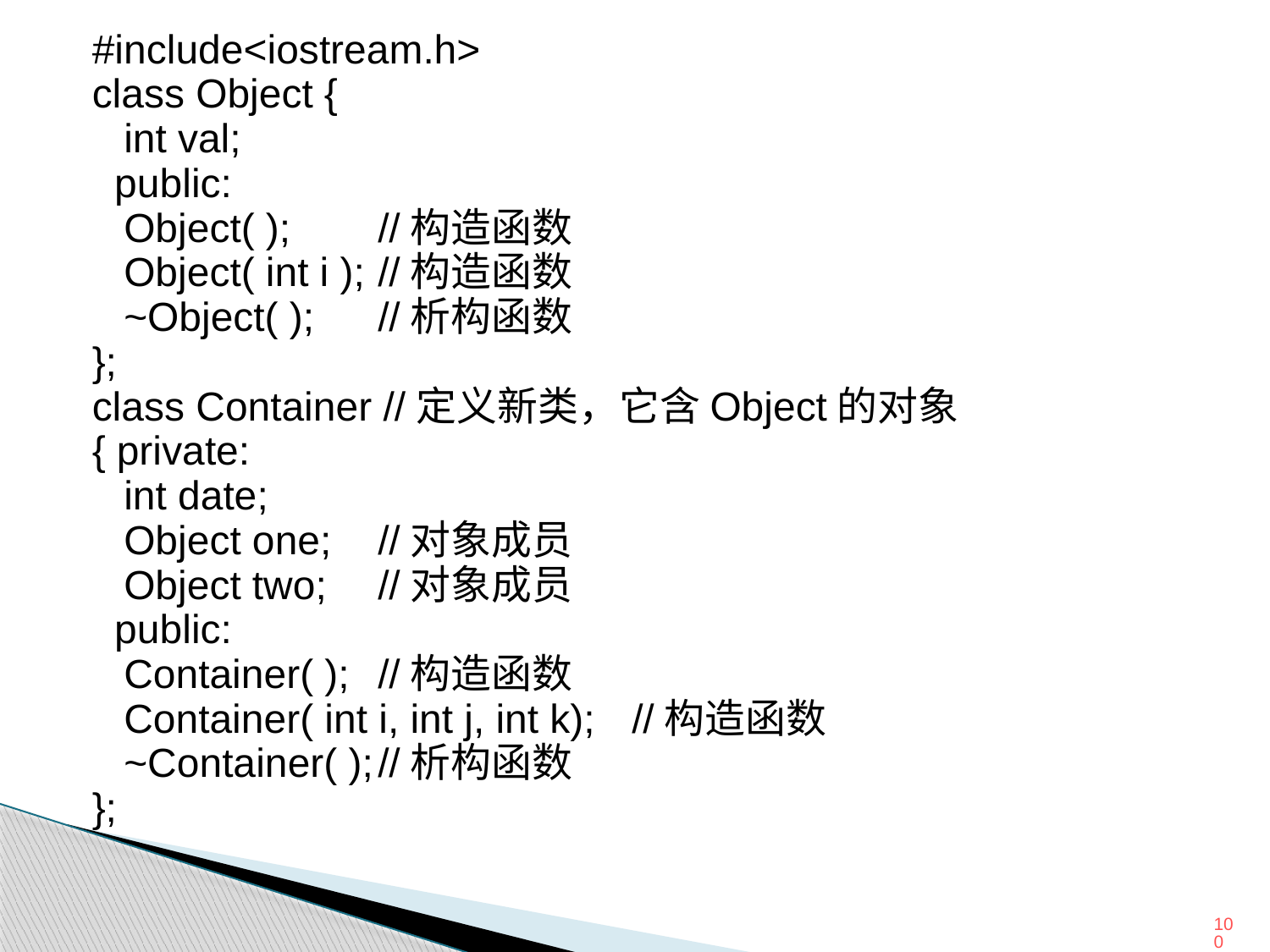

#include<iostream.h>
class Object {
	int val;
  public:
	Object( );	//构造函数
	Object( int i );	//构造函数
	~Object( );	//析构函数
};
class Container //定义新类，它含Object的对象
{ private:
	int date;
	Object one;	//对象成员
	Object two;	//对象成员
  public:
	Container( );	//构造函数
	Container( int i, int j, int k);	//构造函数
	~Container( );	//析构函数
};
100